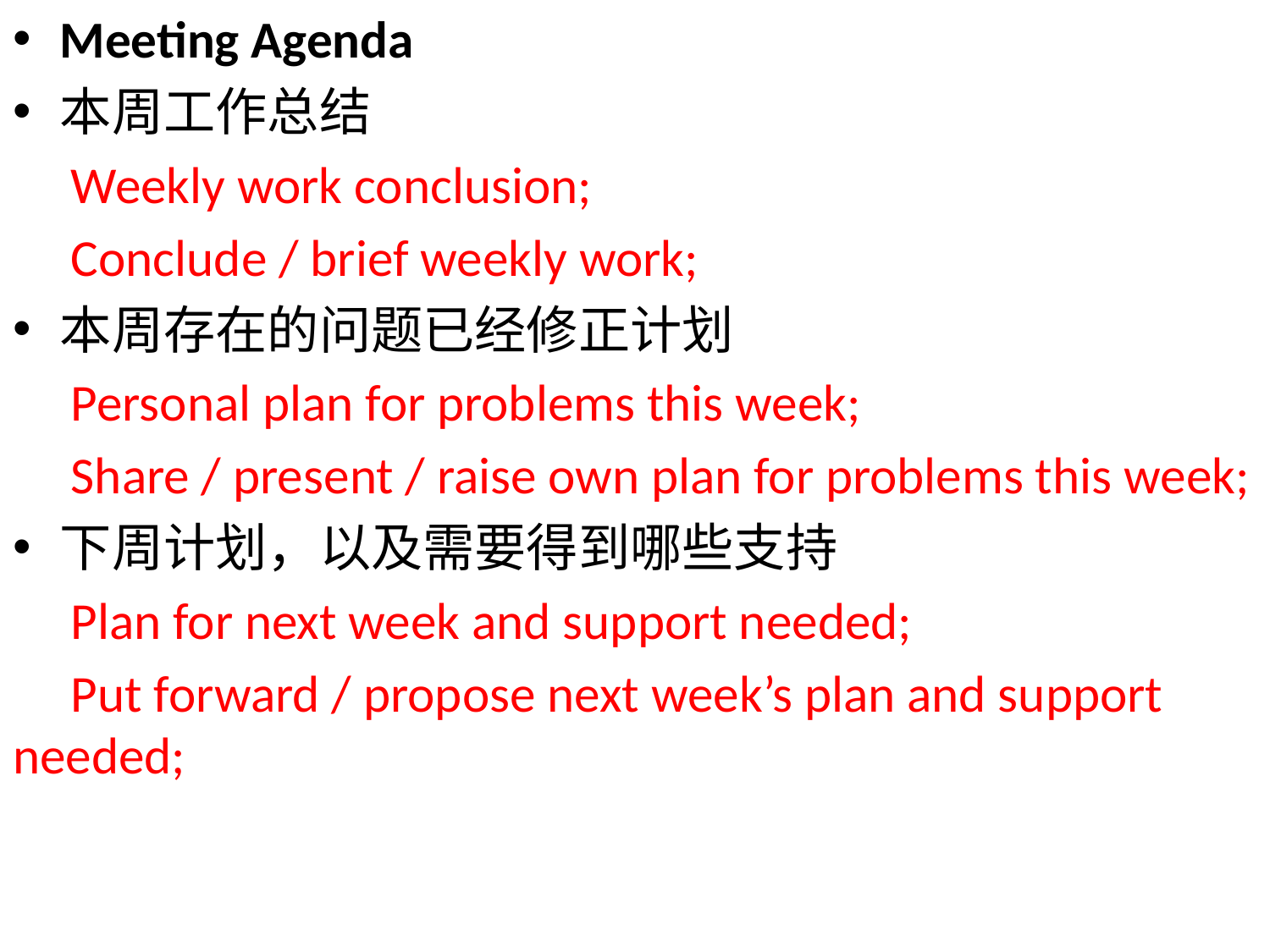

Meeting Agenda
本周工作总结
     Weekly work conclusion;
     Conclude / brief weekly work;
本周存在的问题已经修正计划
     Personal plan for problems this week;
     Share / present / raise own plan for problems this week;
下周计划，以及需要得到哪些支持
     Plan for next week and support needed;
     Put forward / propose next week’s plan and support needed;